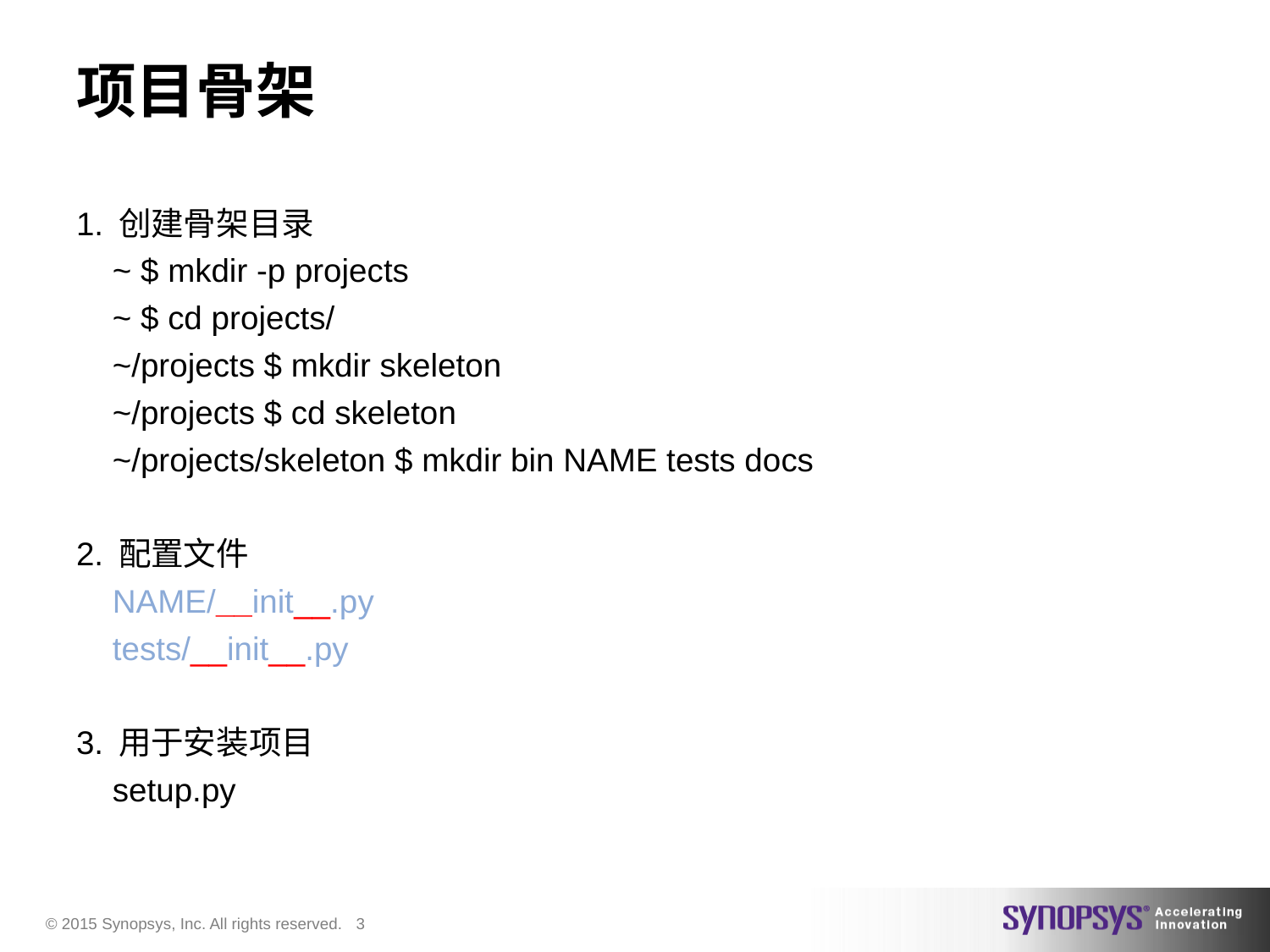

# 项目骨架
1. 创建骨架目录
    ~ $ mkdir -p projects
    ~ $ cd projects/
    ~/projects $ mkdir skeleton
    ~/projects $ cd skeleton
    ~/projects/skeleton $ mkdir bin NAME tests docs

2. 配置文件
    NAME/__init__.py
    tests/__init__.py

3. 用于安装项目
    setup.py